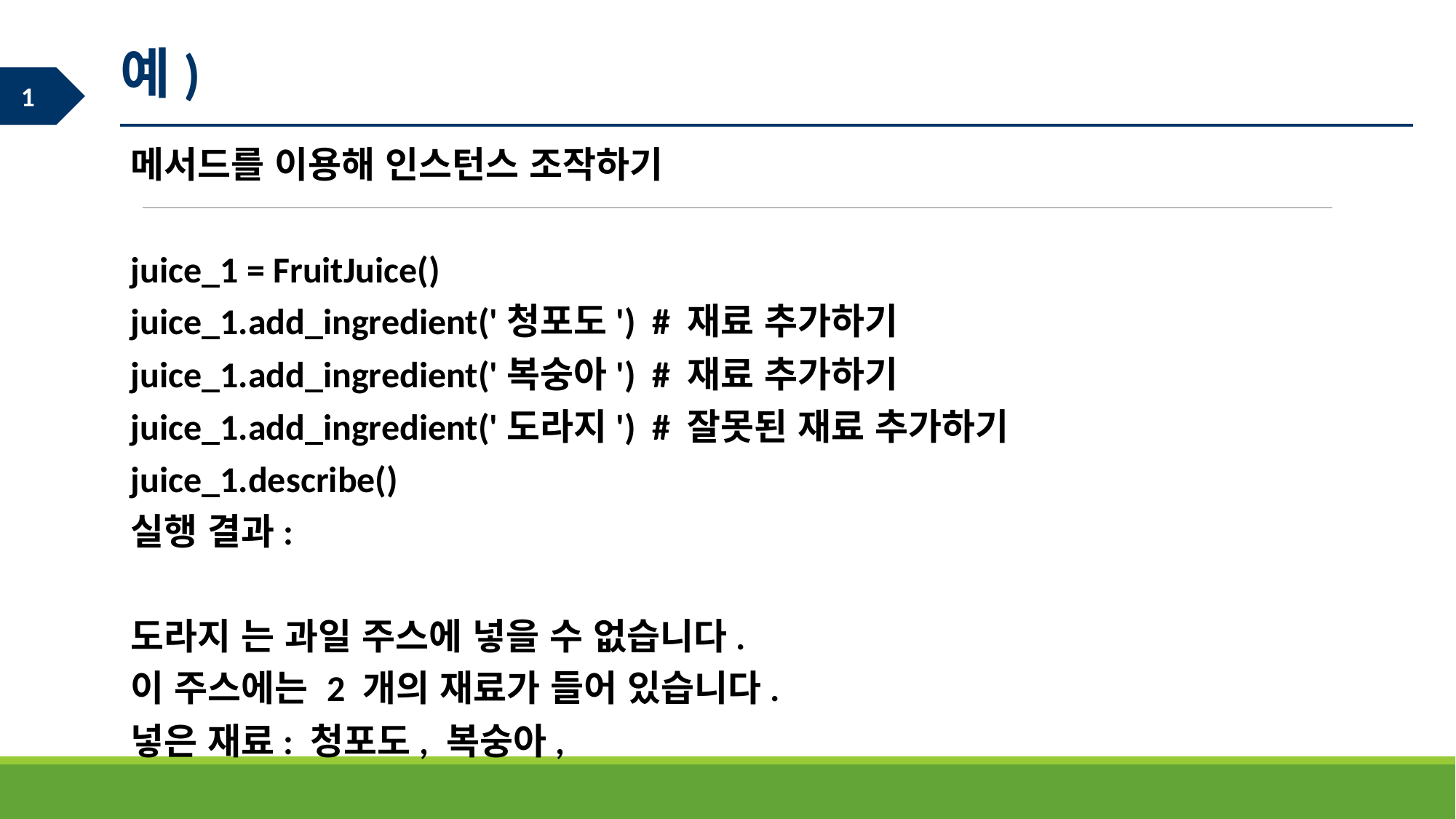

예)
메서드를 이용해 인스턴스 조작하기

juice_1 = FruitJuice()
juice_1.add_ingredient('청포도')  # 재료 추가하기
juice_1.add_ingredient('복숭아')  # 재료 추가하기
juice_1.add_ingredient('도라지')  # 잘못된 재료 추가하기
juice_1.describe()
실행 결과:

도라지 는 과일 주스에 넣을 수 없습니다.
이 주스에는 2 개의 재료가 들어 있습니다.
넣은 재료: 청포도, 복숭아,